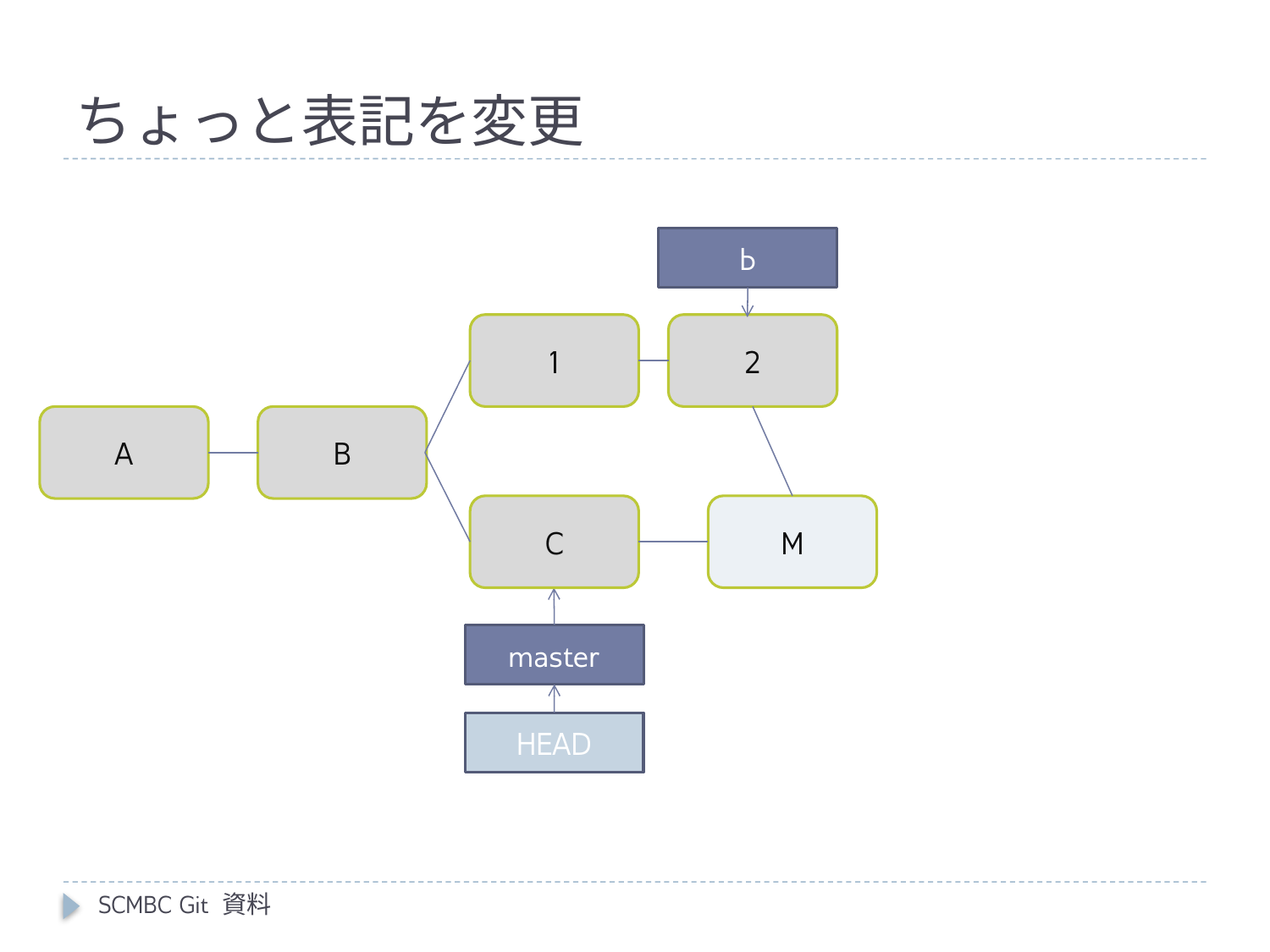

# ちょっと表記を変更
b
1
2
A
B
C
M
master
HEAD
SCMBC Git 資料